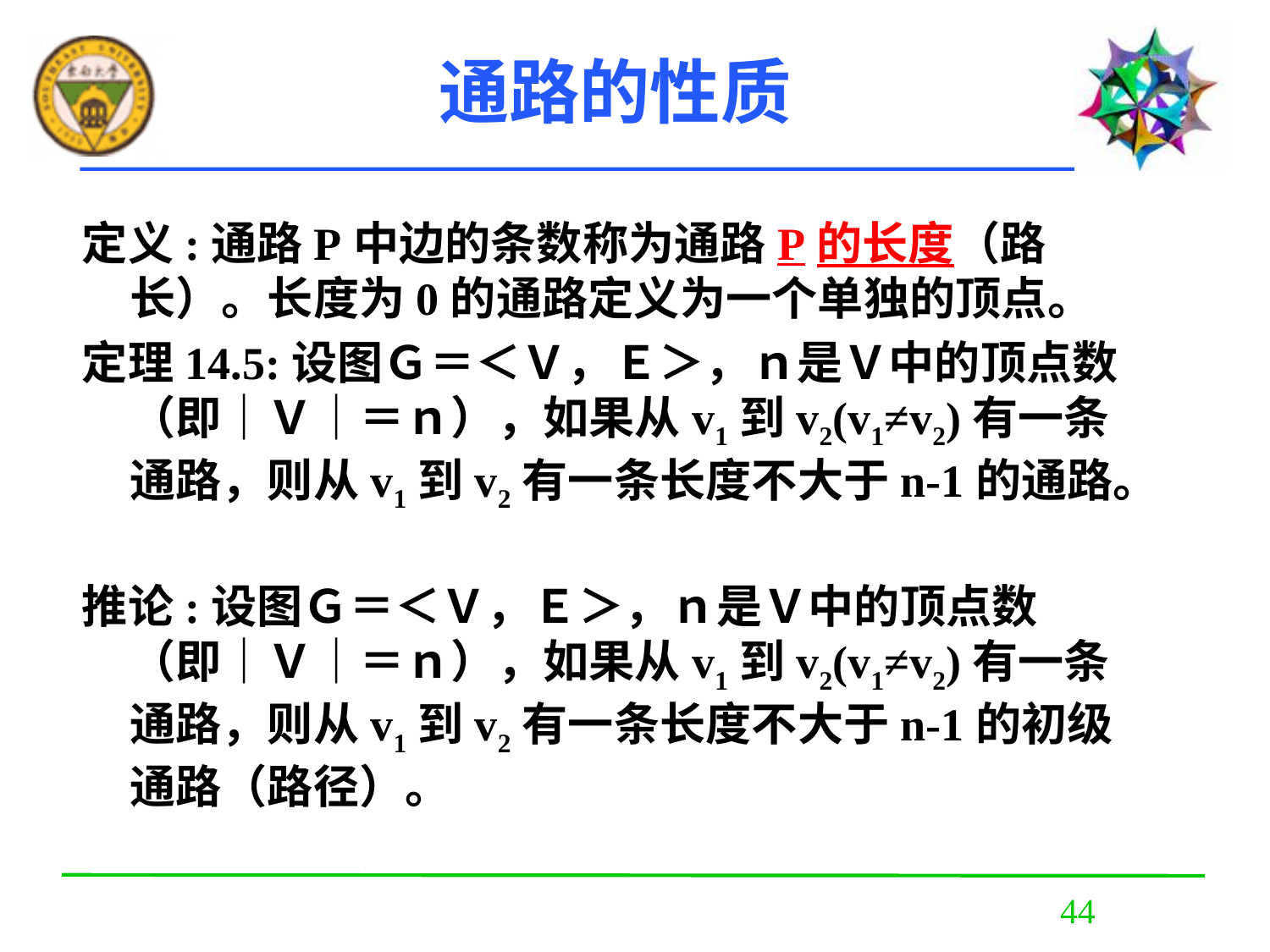

# 通路的性质
定义:通路P中边的条数称为通路P的长度（路长）。长度为0的通路定义为一个单独的顶点。
定理14.5:设图Ｇ＝＜Ｖ，Ｅ＞，ｎ是Ｖ中的顶点数（即｜Ｖ｜＝ｎ），如果从v1到v2(v1≠v2)有一条通路，则从v1到v2有一条长度不大于n-1的通路。
推论:设图Ｇ＝＜Ｖ，Ｅ＞，ｎ是Ｖ中的顶点数（即｜Ｖ｜＝ｎ），如果从v1到v2(v1≠v2)有一条通路，则从v1到v2有一条长度不大于n-1的初级通路（路径）。